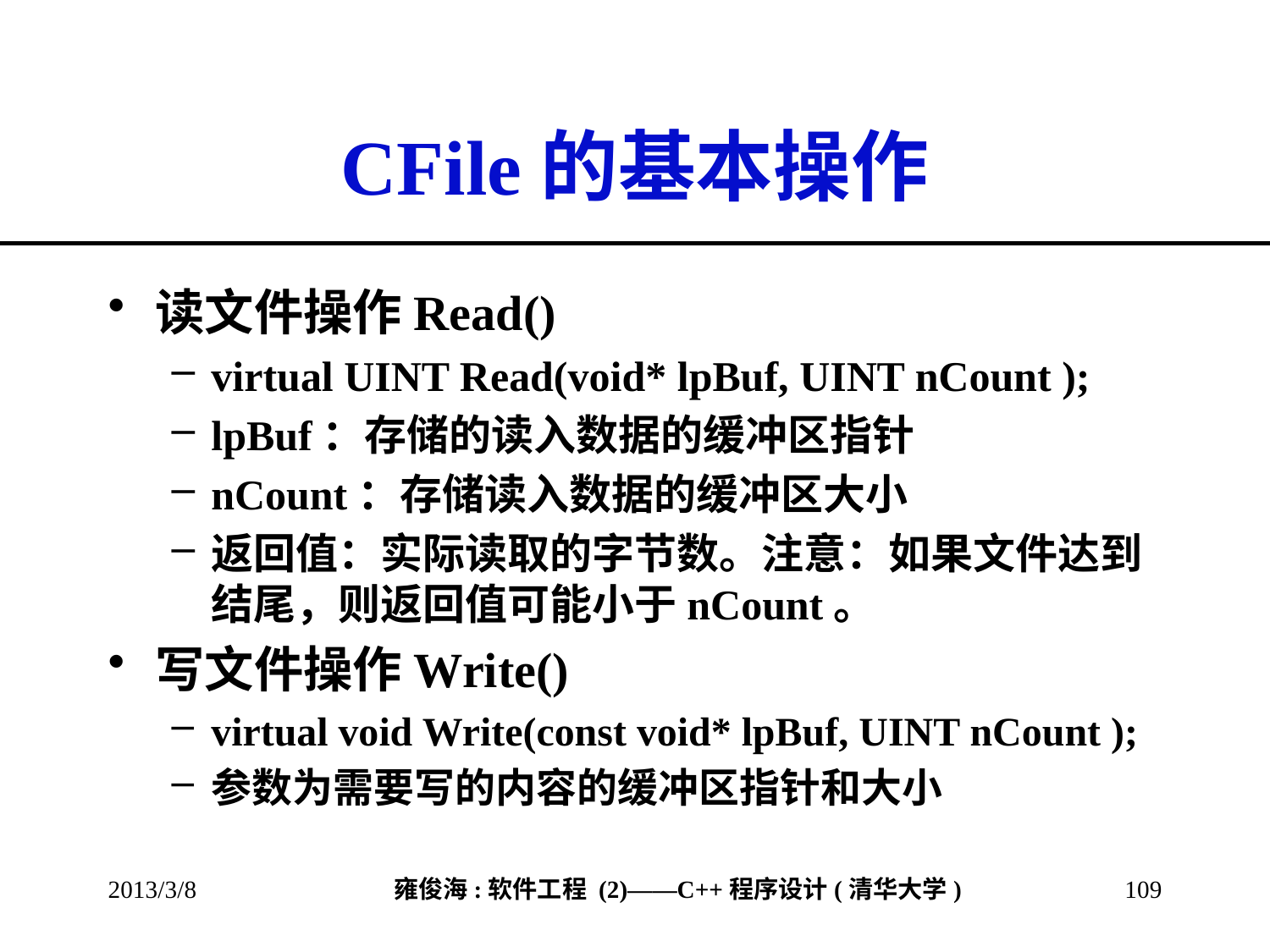

# CFile的基本操作
读文件操作Read()
virtual UINT Read(void* lpBuf, UINT nCount );
lpBuf：存储的读入数据的缓冲区指针
nCount：存储读入数据的缓冲区大小
返回值：实际读取的字节数。注意：如果文件达到结尾，则返回值可能小于nCount。
写文件操作Write()
virtual void Write(const void* lpBuf, UINT nCount );
参数为需要写的内容的缓冲区指针和大小
2013/3/8
109